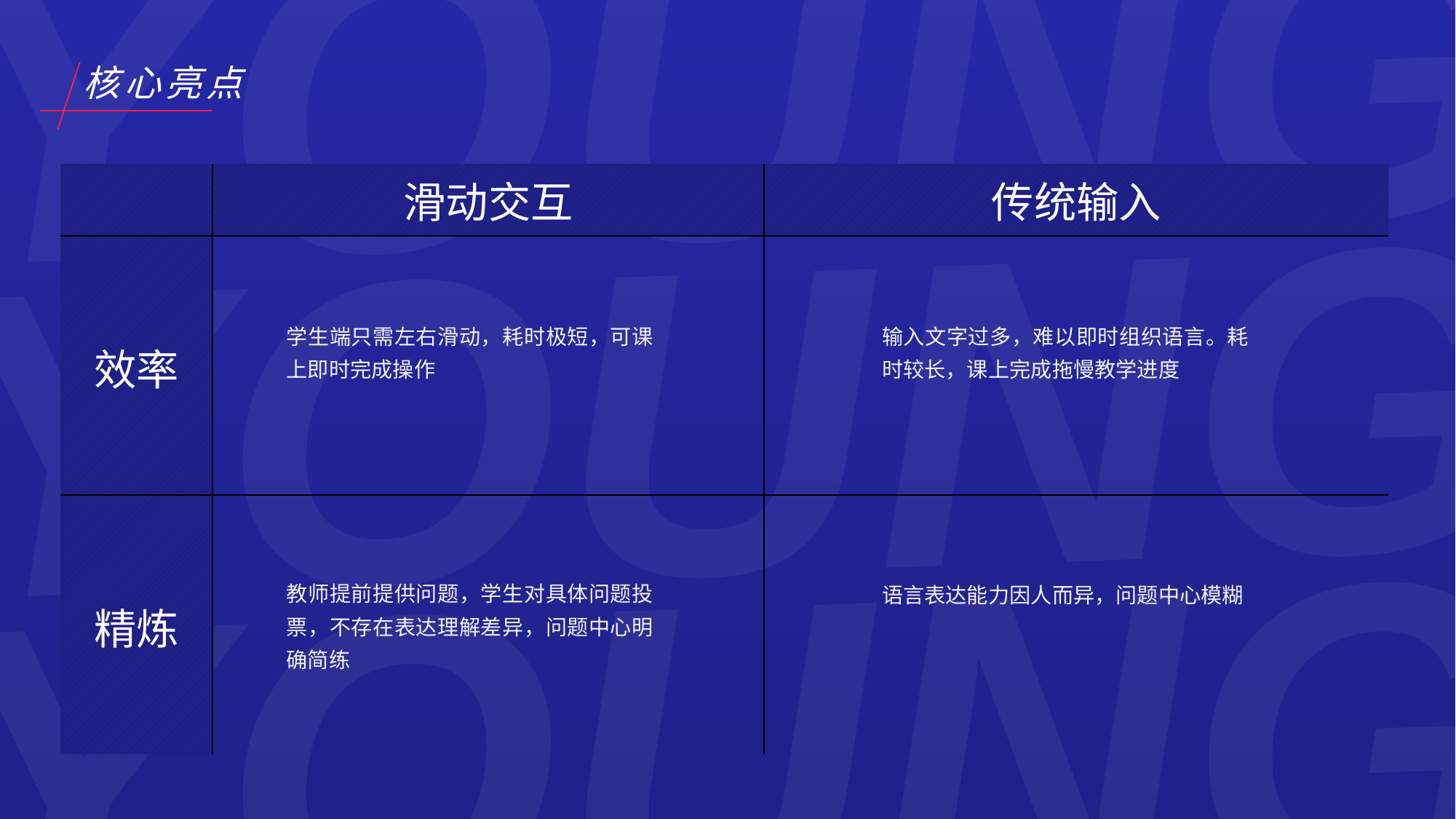

核心亮点
|  | 滑动交互 | 传统输入 |
| --- | --- | --- |
| 效率 |  |  |
| 精炼 |  |  |
学生端只需左右滑动，耗时极短，可课上即时完成操作
输入文字过多，难以即时组织语言。耗时较长，课上完成拖慢教学进度
教师提前提供问题，学生对具体问题投票，不存在表达理解差异，问题中心明确简练
语言表达能力因人而异，问题中心模糊